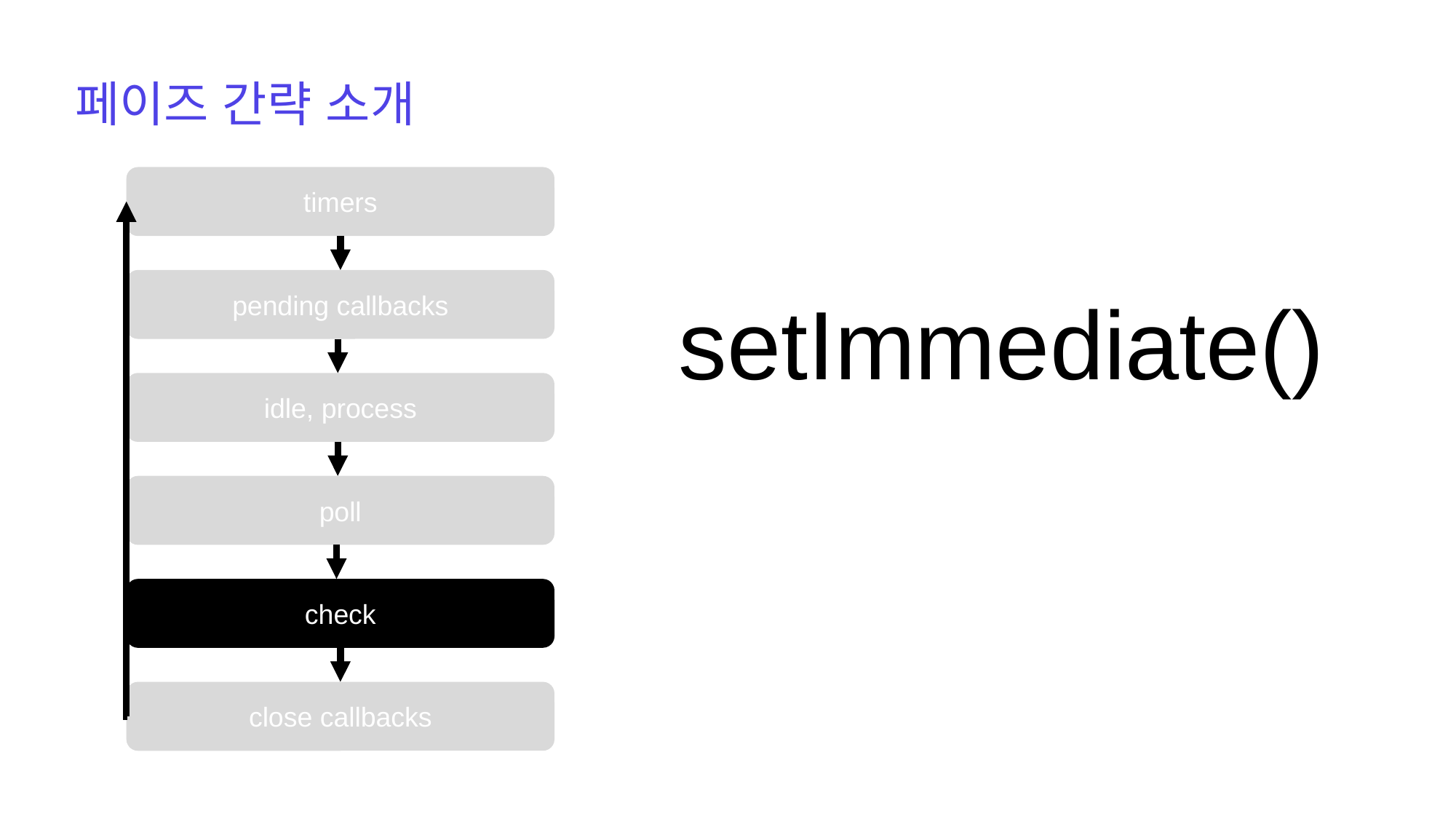

페이즈 간략 소개
timers
pending callbacks
setImmediate()
idle, process
poll
check
close callbacks